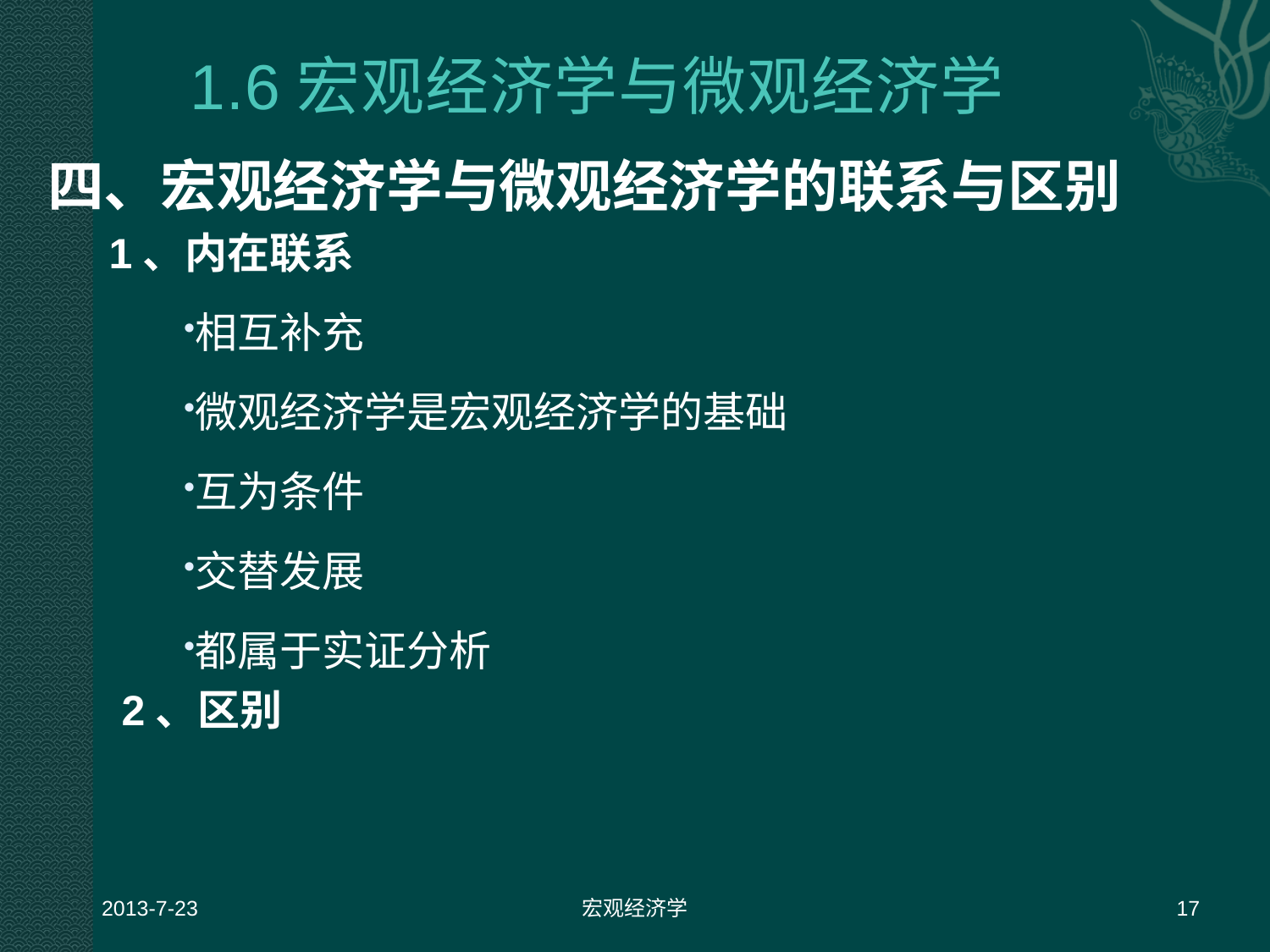

# 1.6宏观经济学与微观经济学
四、宏观经济学与微观经济学的联系与区别
1、内在联系
相互补充
微观经济学是宏观经济学的基础
互为条件
交替发展
都属于实证分析
2、区别

2013-7-23
宏观经济学
17